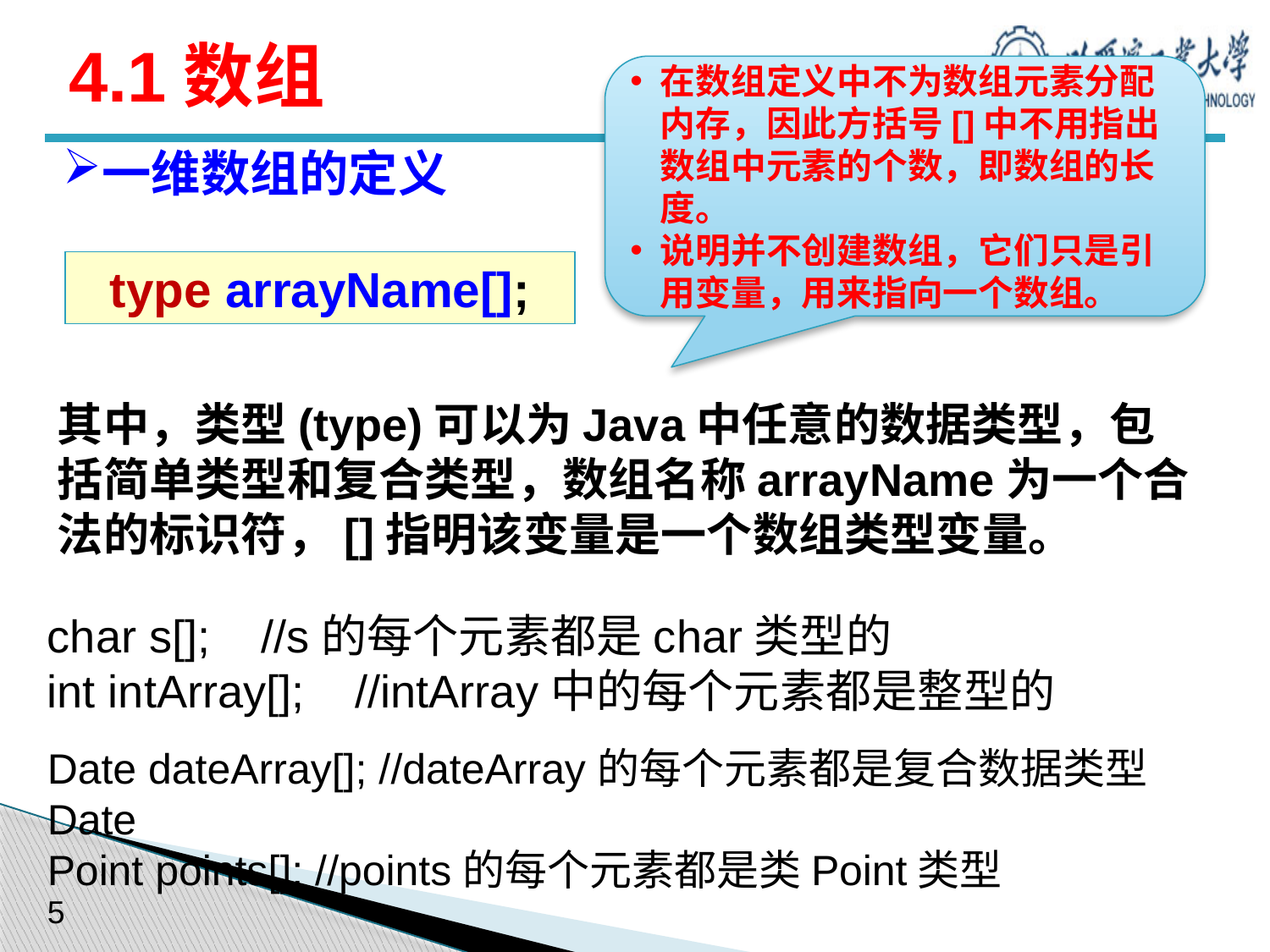

# 4.1数组
在数组定义中不为数组元素分配内存，因此方括号[]中不用指出数组中元素的个数，即数组的长度。
说明并不创建数组，它们只是引用变量，用来指向一个数组。
一维数组的定义

type arrayName[];
其中，类型(type)可以为Java中任意的数据类型，包括简单类型和复合类型，数组名称arrayName为一个合法的标识符，[]指明该变量是一个数组类型变量。
char s[];    //s的每个元素都是char类型的
int intArray[];    //intArray中的每个元素都是整型的
Date dateArray[]; //dateArray的每个元素都是复合数据类型Date
Point points[]; //points的每个元素都是类Point类型